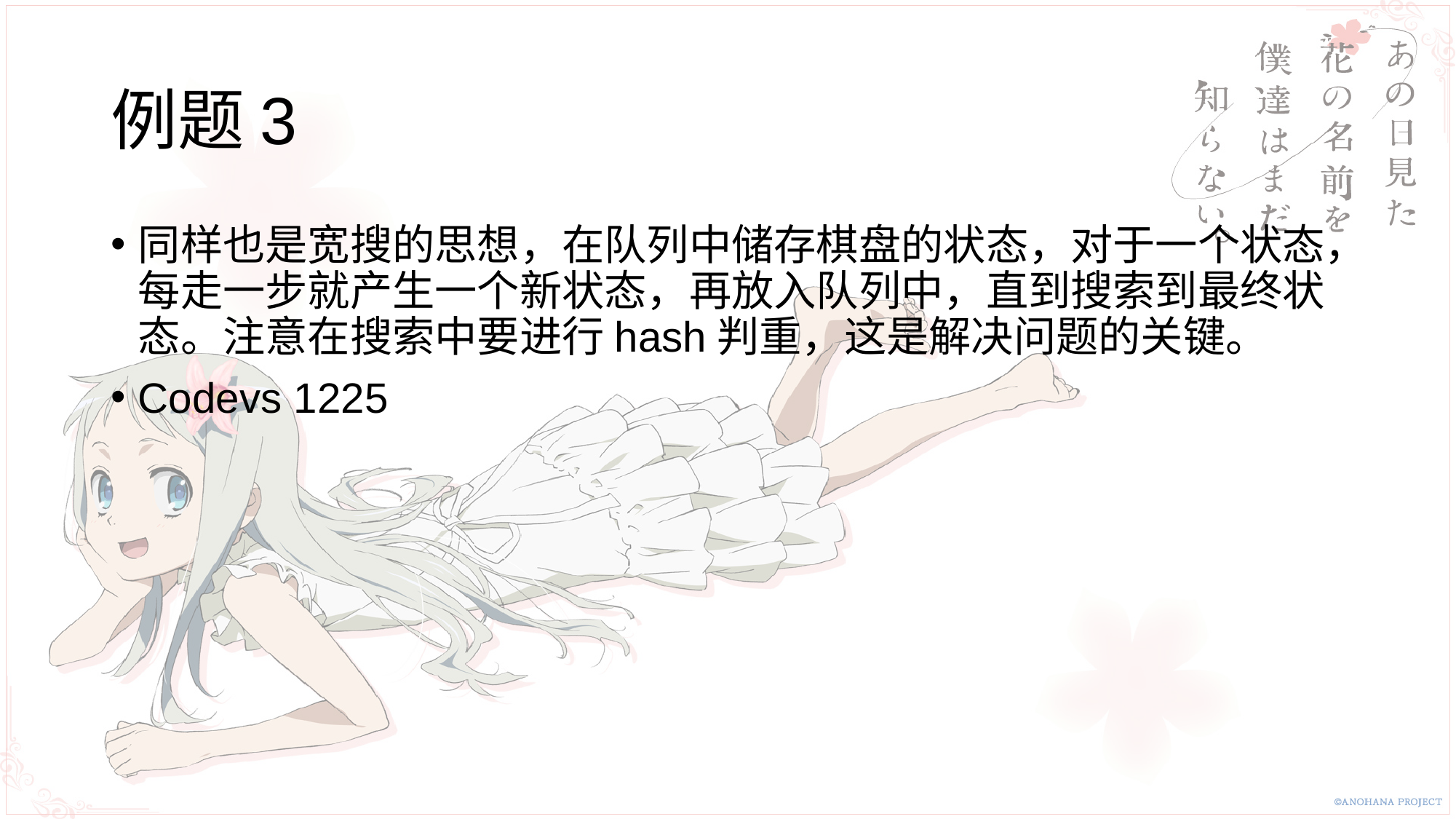

# 例题3
同样也是宽搜的思想，在队列中储存棋盘的状态，对于一个状态，每走一步就产生一个新状态，再放入队列中，直到搜索到最终状态。注意在搜索中要进行hash判重，这是解决问题的关键。
Codevs 1225